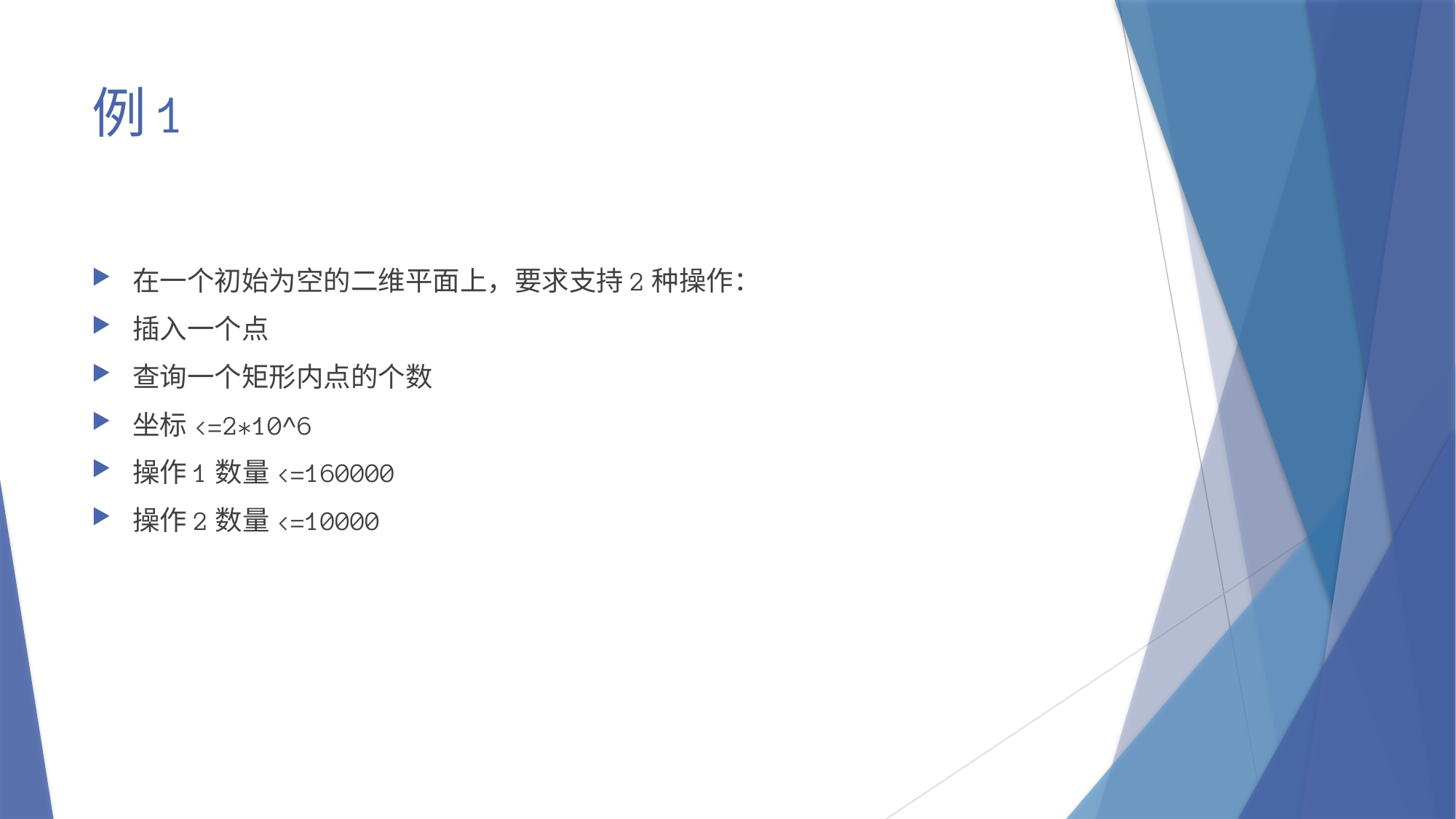

# 例1
在一个初始为空的二维平面上，要求支持2种操作：
插入一个点
查询一个矩形内点的个数
坐标<=2*10^6
操作1数量<=160000
操作2数量<=10000